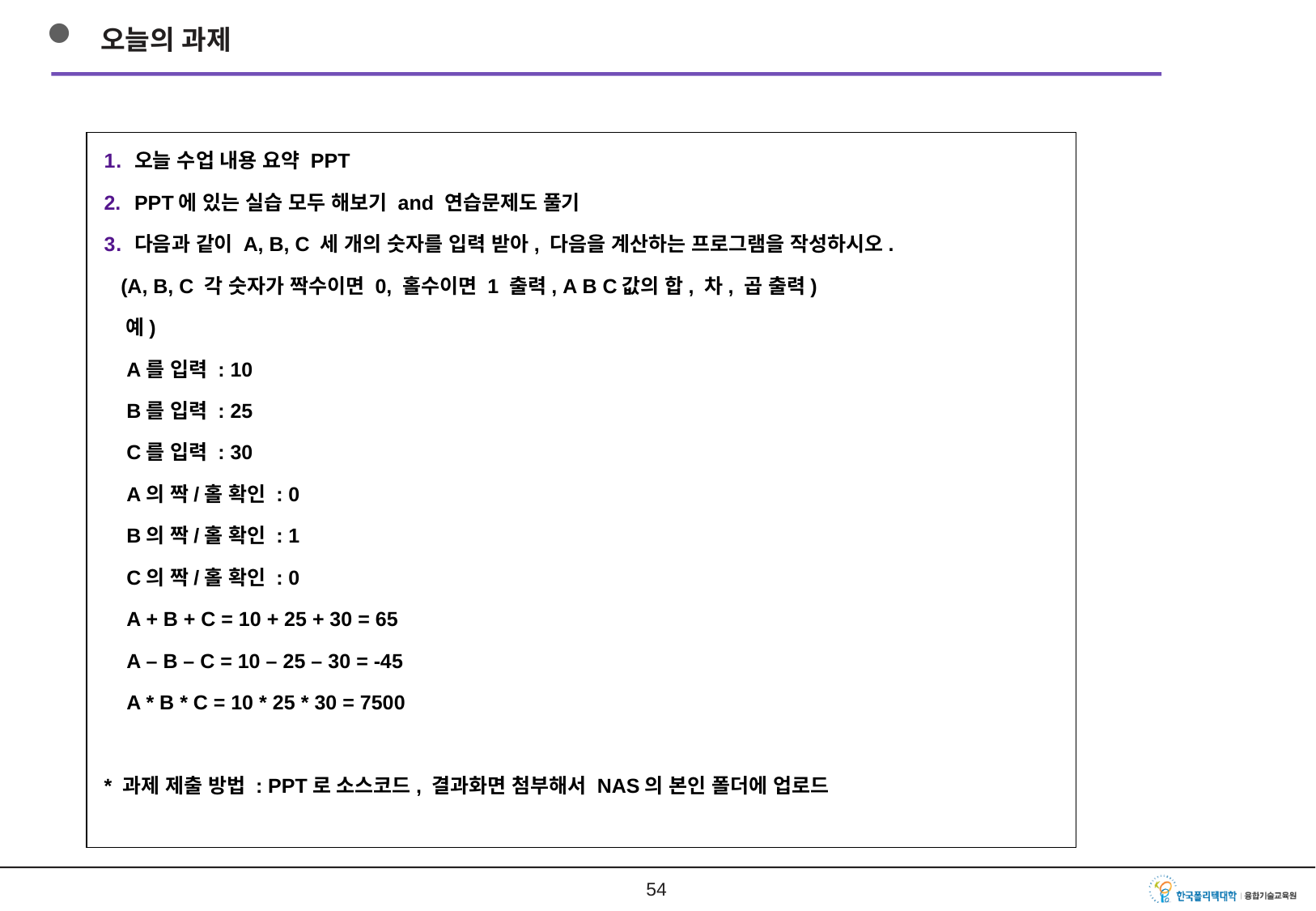

오늘의 과제
오늘 수업 내용 요약 PPT
PPT에 있는 실습 모두 해보기 and 연습문제도 풀기
다음과 같이 A, B, C 세 개의 숫자를 입력 받아, 다음을 계산하는 프로그램을 작성하시오.
   (A, B, C 각 숫자가 짝수이면 0, 홀수이면 1 출력, A B C값의 합, 차, 곱 출력)
   예)
    A를 입력 : 10
    B를 입력 : 25
    C를 입력 : 30
    A의 짝/홀 확인 : 0
    B의 짝/홀 확인 : 1
    C의 짝/홀 확인 : 0
    A + B + C = 10 + 25 + 30 = 65
    A – B – C = 10 – 25 – 30 = -45
    A * B * C = 10 * 25 * 30 = 7500

* 과제 제출 방법 : PPT로 소스코드, 결과화면 첨부해서 NAS의 본인 폴더에 업로드

54